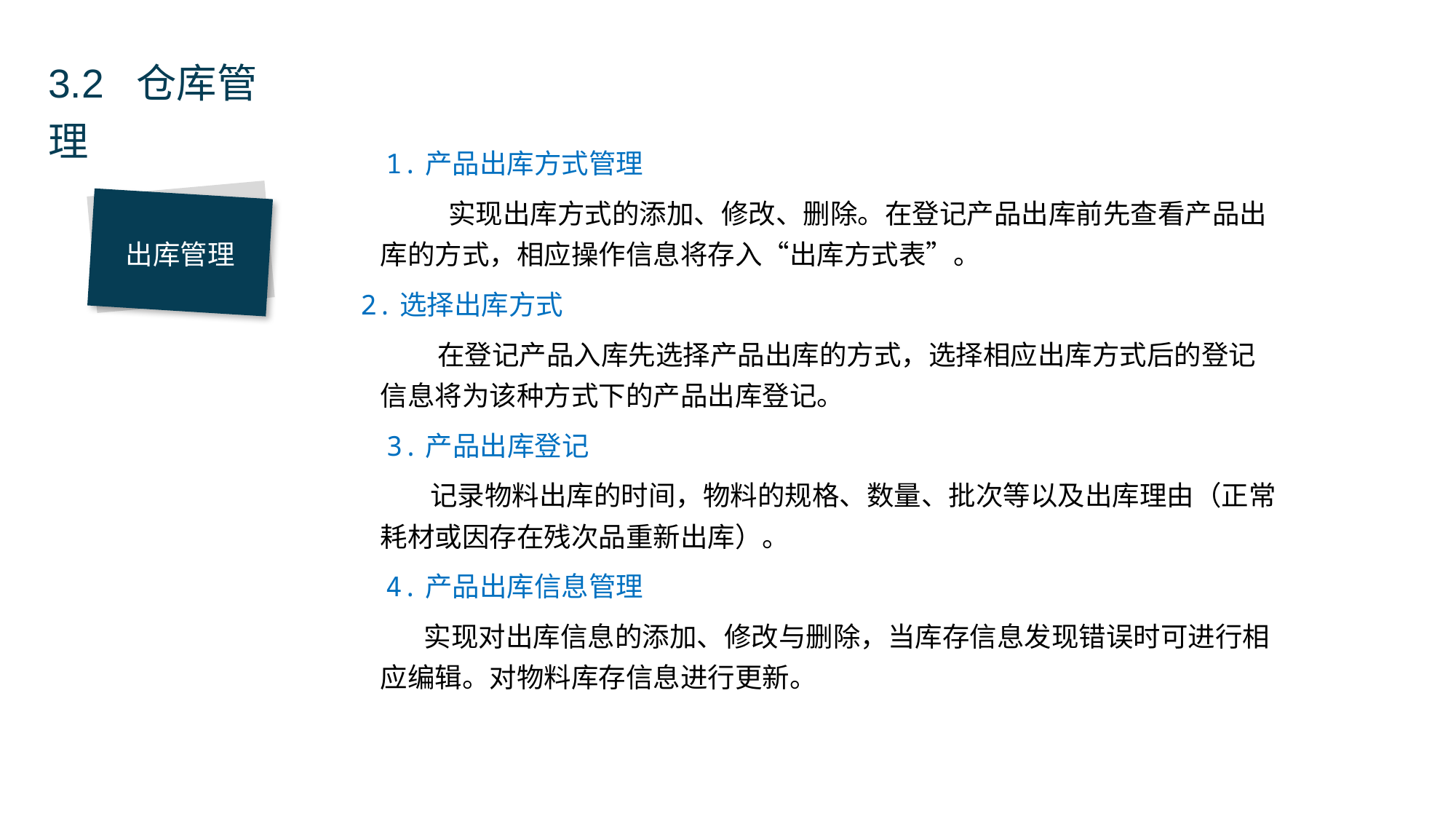

3.2  仓库管理
 1.产品出库方式管理
   实现出库方式的添加、修改、删除。在登记产品出库前先查看产品出库的方式，相应操作信息将存入“出库方式表”。
   2.选择出库方式
   在登记产品入库先选择产品出库的方式，选择相应出库方式后的登记  信息将为该种方式下的产品出库登记。
  3.产品出库登记
       记录物料出库的时间，物料的规格、数量、批次等以及出库理由（正常耗材或因存在残次品重新出库）。
 4.产品出库信息管理
      实现对出库信息的添加、修改与删除，当库存信息发现错误时可进行相应编辑。对物料库存信息进行更新。

出库管理